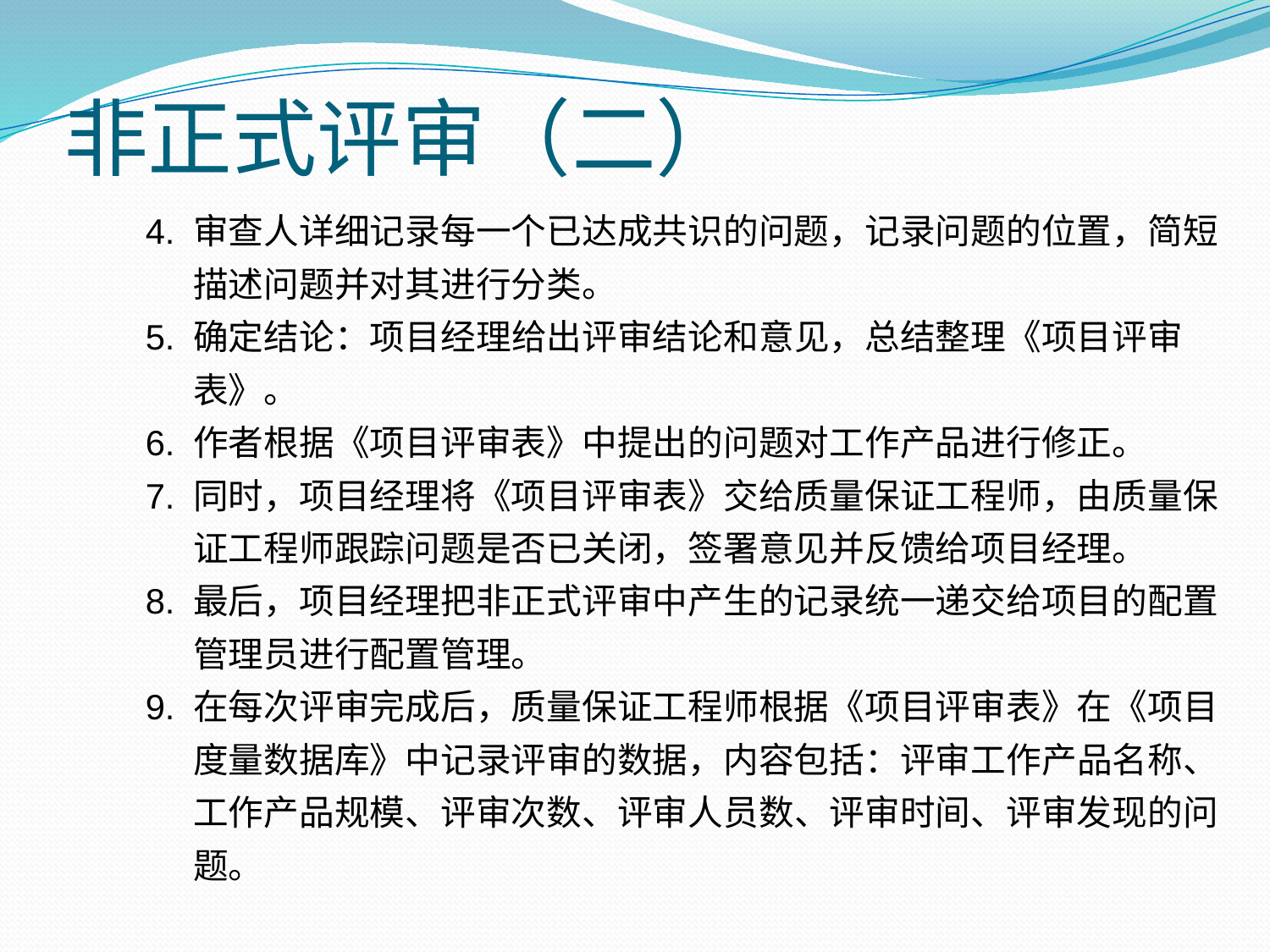

非正式评审（二）
审查人详细记录每一个已达成共识的问题，记录问题的位置，简短描述问题并对其进行分类。
确定结论：项目经理给出评审结论和意见，总结整理《项目评审表》。
作者根据《项目评审表》中提出的问题对工作产品进行修正。
同时，项目经理将《项目评审表》交给质量保证工程师，由质量保证工程师跟踪问题是否已关闭，签署意见并反馈给项目经理。
最后，项目经理把非正式评审中产生的记录统一递交给项目的配置管理员进行配置管理。
在每次评审完成后，质量保证工程师根据《项目评审表》在《项目度量数据库》中记录评审的数据，内容包括：评审工作产品名称、工作产品规模、评审次数、评审人员数、评审时间、评审发现的问题。